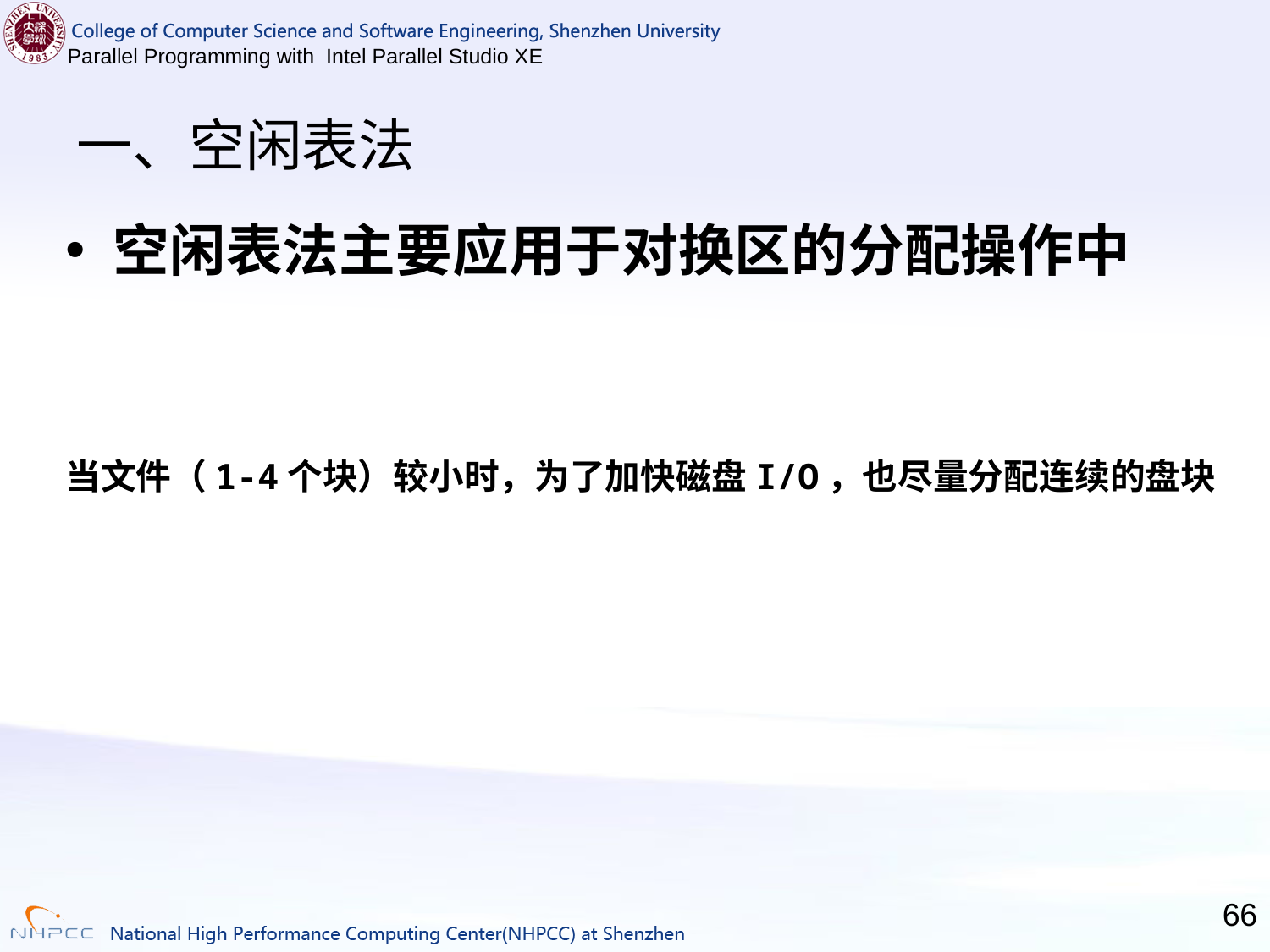

# 一、空闲表法
空闲表法主要应用于对换区的分配操作中

当文件（1-4个块）较小时，为了加快磁盘I/O，也尽量分配连续的盘块
66